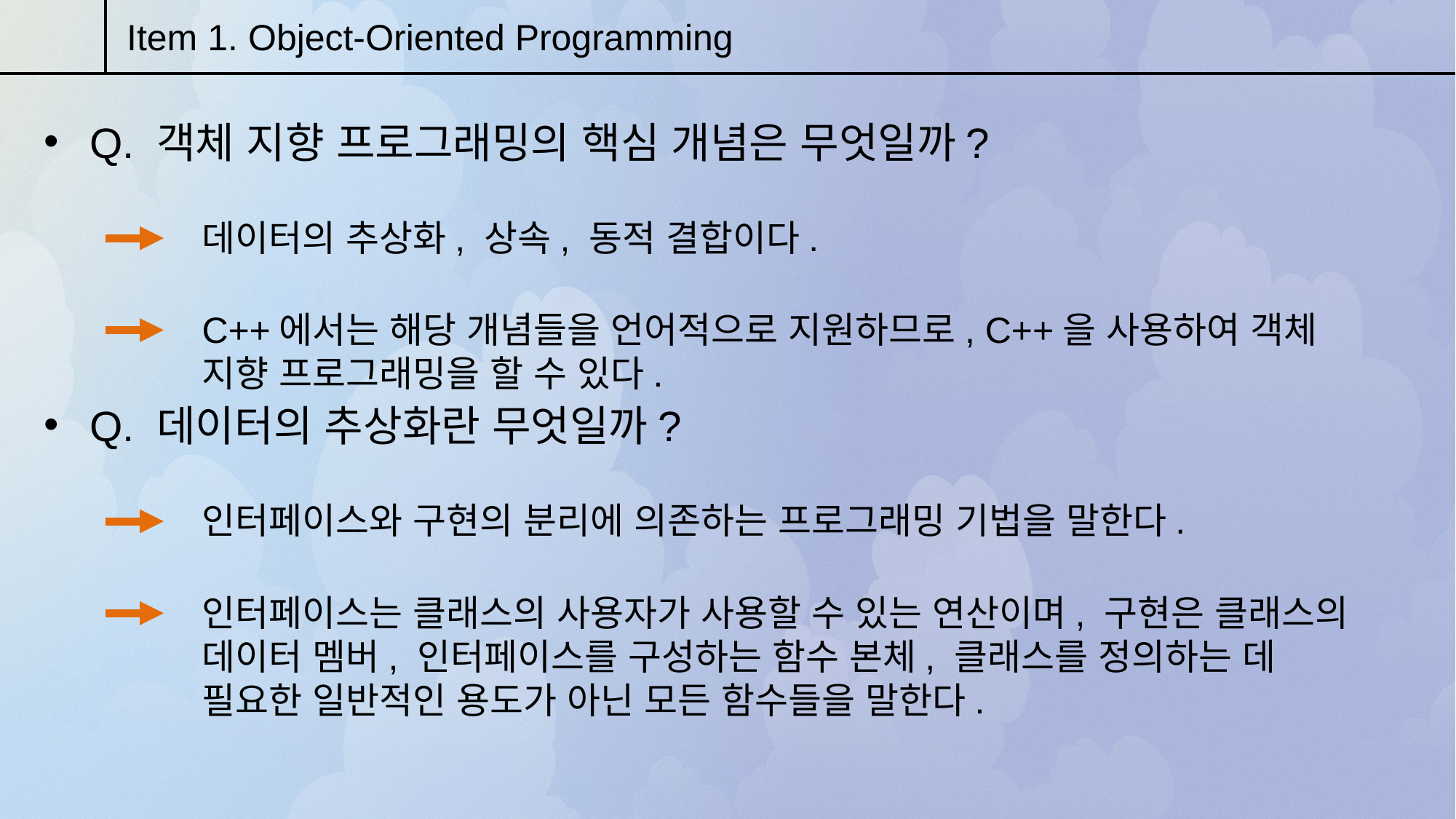

Item 1. Object-Oriented Programming
 Q. 객체 지향 프로그래밍의 핵심 개념은 무엇일까?
데이터의 추상화, 상속, 동적 결합이다.
C++에서는 해당 개념들을 언어적으로 지원하므로, C++을 사용하여 객체 지향 프로그래밍을 할 수 있다.
 Q. 데이터의 추상화란 무엇일까?
인터페이스와 구현의 분리에 의존하는 프로그래밍 기법을 말한다.
인터페이스는 클래스의 사용자가 사용할 수 있는 연산이며, 구현은 클래스의 데이터 멤버, 인터페이스를 구성하는 함수 본체, 클래스를 정의하는 데 필요한 일반적인 용도가 아닌 모든 함수들을 말한다.